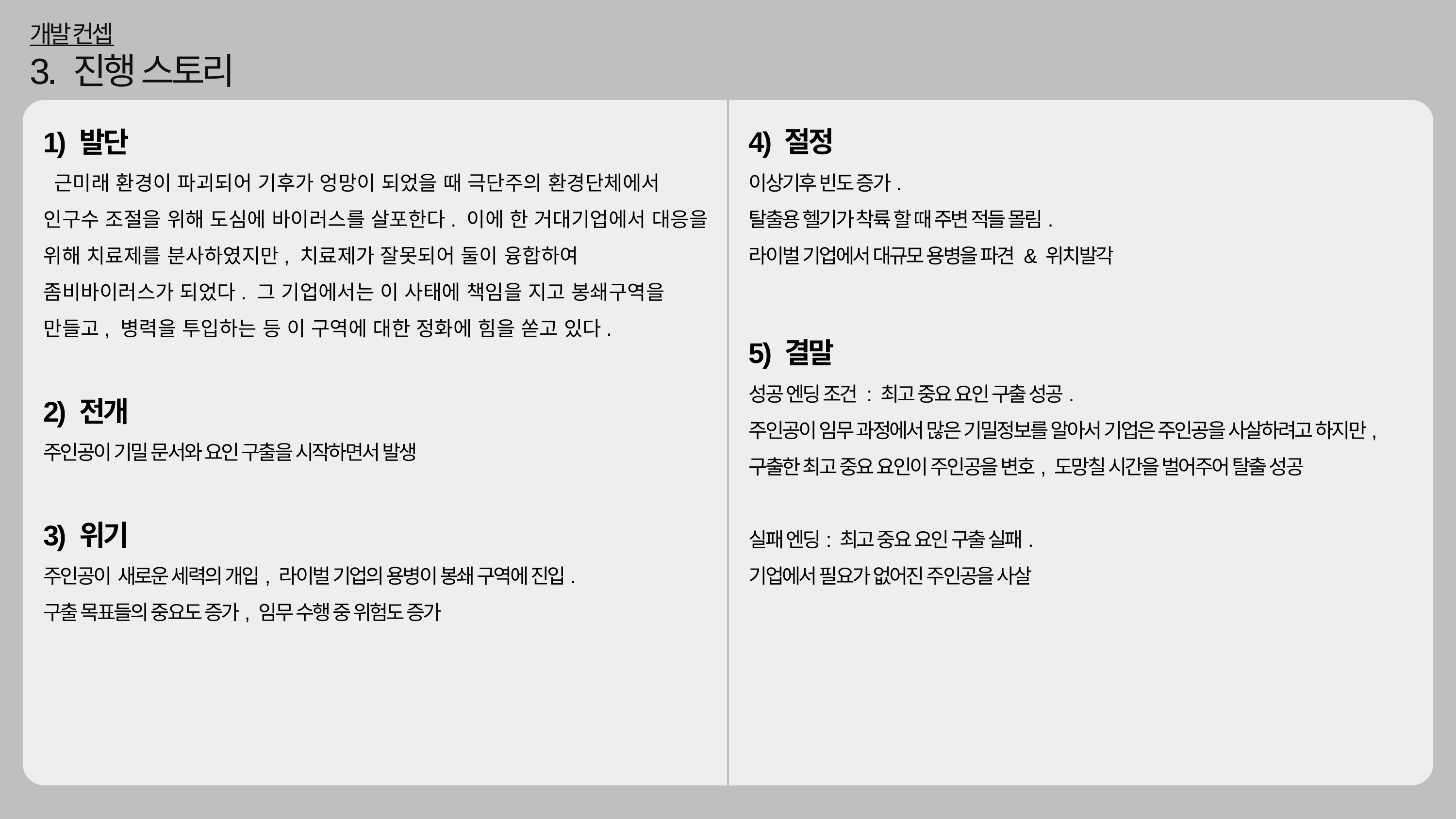

개발 컨셉
3. 진행 스토리

4) 절정
이상기후 빈도 증가.
탈출용 헬기가 착륙 할 때 주변 적들 몰림.
라이벌 기업에서 대규모 용병을 파견 & 위치발각

5) 결말
성공 엔딩 조건 : 최고 중요 요인 구출 성공.
주인공이 임무 과정에서 많은 기밀정보를 알아서 기업은 주인공을 사살하려고 하지만, 구출한 최고 중요 요인이 주인공을 변호, 도망칠 시간을 벌어주어 탈출 성공

실패 엔딩: 최고 중요 요인 구출 실패.
기업에서 필요가 없어진 주인공을 사살

1) 발단
 근미래 환경이 파괴되어 기후가 엉망이 되었을 때 극단주의 환경단체에서 인구수 조절을 위해 도심에 바이러스를 살포한다. 이에 한 거대기업에서 대응을 위해 치료제를 분사하였지만, 치료제가 잘못되어 둘이 융합하여 좀비바이러스가 되었다. 그 기업에서는 이 사태에 책임을 지고 봉쇄구역을 만들고, 병력을 투입하는 등 이 구역에 대한 정화에 힘을 쏟고 있다.

2) 전개
주인공이 기밀 문서와 요인 구출을 시작하면서 발생

3) 위기
주인공이  새로운 세력의 개입, 라이벌 기업의 용병이 봉쇄 구역에 진입.
구출 목표들의 중요도 증가, 임무 수행 중 위험도 증가